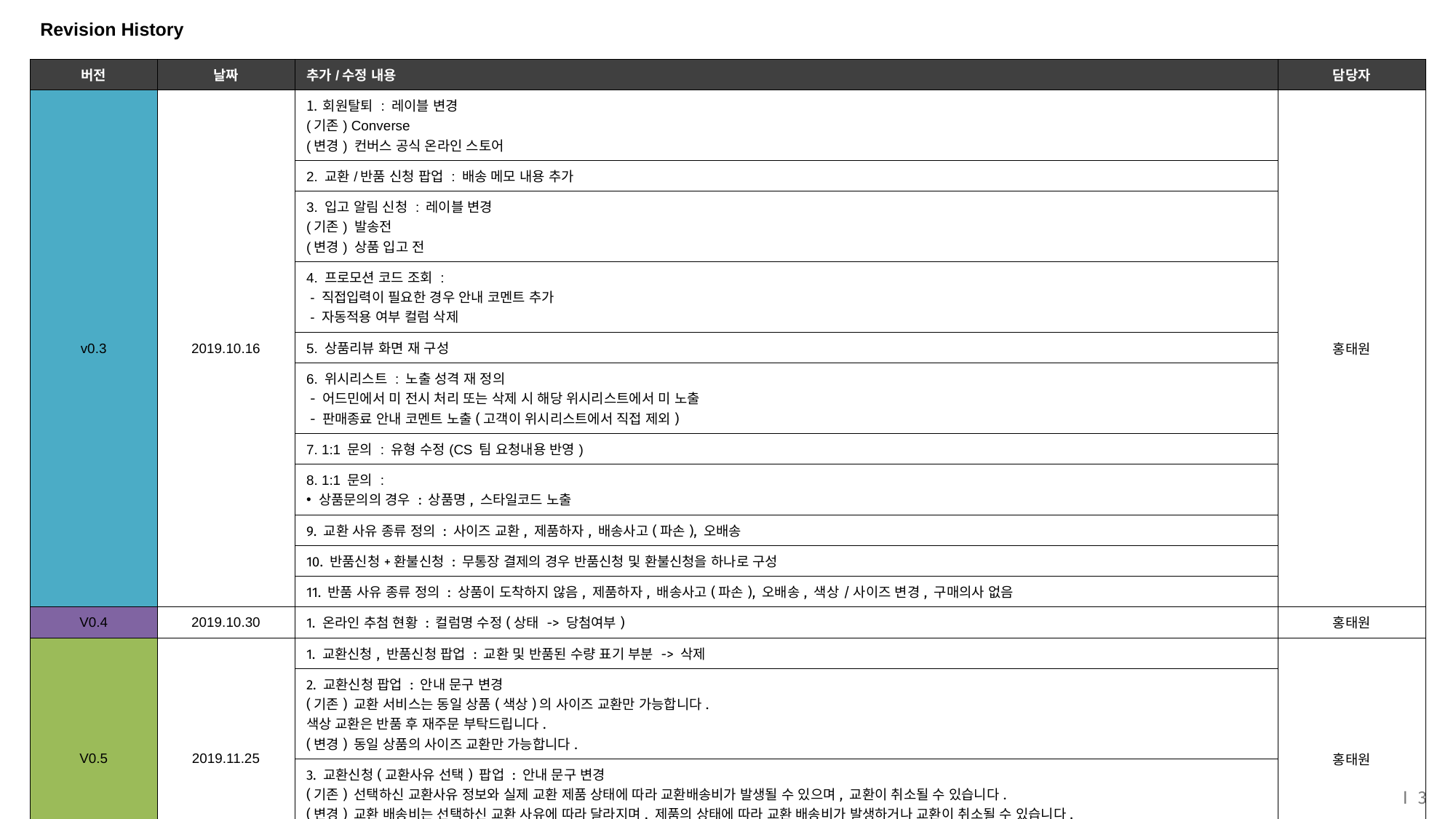

# Revision History
| 버전 | 날짜 | 추가/수정 내용 | 담당자 |
| --- | --- | --- | --- |
| v0.3 | 2019.10.16 | 회원탈퇴 : 레이블 변경 (기존) Converse (변경) 컨버스 공식 온라인 스토어 | 홍태원 |
|  |  | 2. 교환/반품 신청 팝업 : 배송 메모 내용 추가 |  |
|  |  | 3. 입고 알림 신청 : 레이블 변경 (기존) 발송전 (변경) 상품 입고 전 |  |
|  |  | 4. 프로모션 코드 조회 : - 직접입력이 필요한 경우 안내 코멘트 추가 - 자동적용 여부 컬럼 삭제 |  |
|  |  | 5. 상품리뷰 화면 재 구성 |  |
|  |  | 6. 위시리스트 : 노출 성격 재 정의 - 어드민에서 미 전시 처리 또는 삭제 시 해당 위시리스트에서 미 노출 - 판매종료 안내 코멘트 노출(고객이 위시리스트에서 직접 제외) |  |
|  |  | 7. 1:1 문의 : 유형 수정(CS 팀 요청내용 반영) |  |
|  |  | 8. 1:1 문의 : 상품문의의 경우 : 상품명, 스타일코드 노출 |  |
|  |  | 9. 교환 사유 종류 정의 : 사이즈 교환, 제품하자, 배송사고(파손), 오배송 |  |
|  |  | 10. 반품신청+환불신청 : 무통장 결제의 경우 반품신청 및 환불신청을 하나로 구성 |  |
|  |  | 11. 반품 사유 종류 정의 : 상품이 도착하지 않음, 제품하자, 배송사고(파손), 오배송, 색상/사이즈 변경, 구매의사 없음 |  |
| V0.4 | 2019.10.30 | 1. 온라인 추첨 현황 : 컬럼명 수정(상태 -> 당첨여부) | 홍태원 |
| V0.5 | 2019.11.25 | 1. 교환신청, 반품신청 팝업 : 교환 및 반품된 수량 표기 부분 -> 삭제 | 홍태원 |
|  |  | 2. 교환신청 팝업 : 안내 문구 변경 (기존) 교환 서비스는 동일 상품(색상)의 사이즈 교환만 가능합니다. 색상 교환은 반품 후 재주문 부탁드립니다. (변경) 동일 상품의 사이즈 교환만 가능합니다. |  |
|  |  | 3. 교환신청(교환사유 선택) 팝업 : 안내 문구 변경 (기존) 선택하신 교환사유 정보와 실제 교환 제품 상태에 따라 교환배송비가 발생될 수 있으며, 교환이 취소될 수 있습니다. (변경) 교환 배송비는 선택하신 교환 사유에 따라 달라지며, 제품의 상태에 따라 교환 배송비가 발생하거나 교환이 취소될 수 있습니다. |  |
|  |  | 4. 반품신청 팝업 : 안내 문구 추가 - 반품 배송비는 선택하신 반품 사유에 따라 달라지며, 정확히 입력해 주셔야 빠른 반품 절차 및 환불이 진행될 수 있습니다. |  |